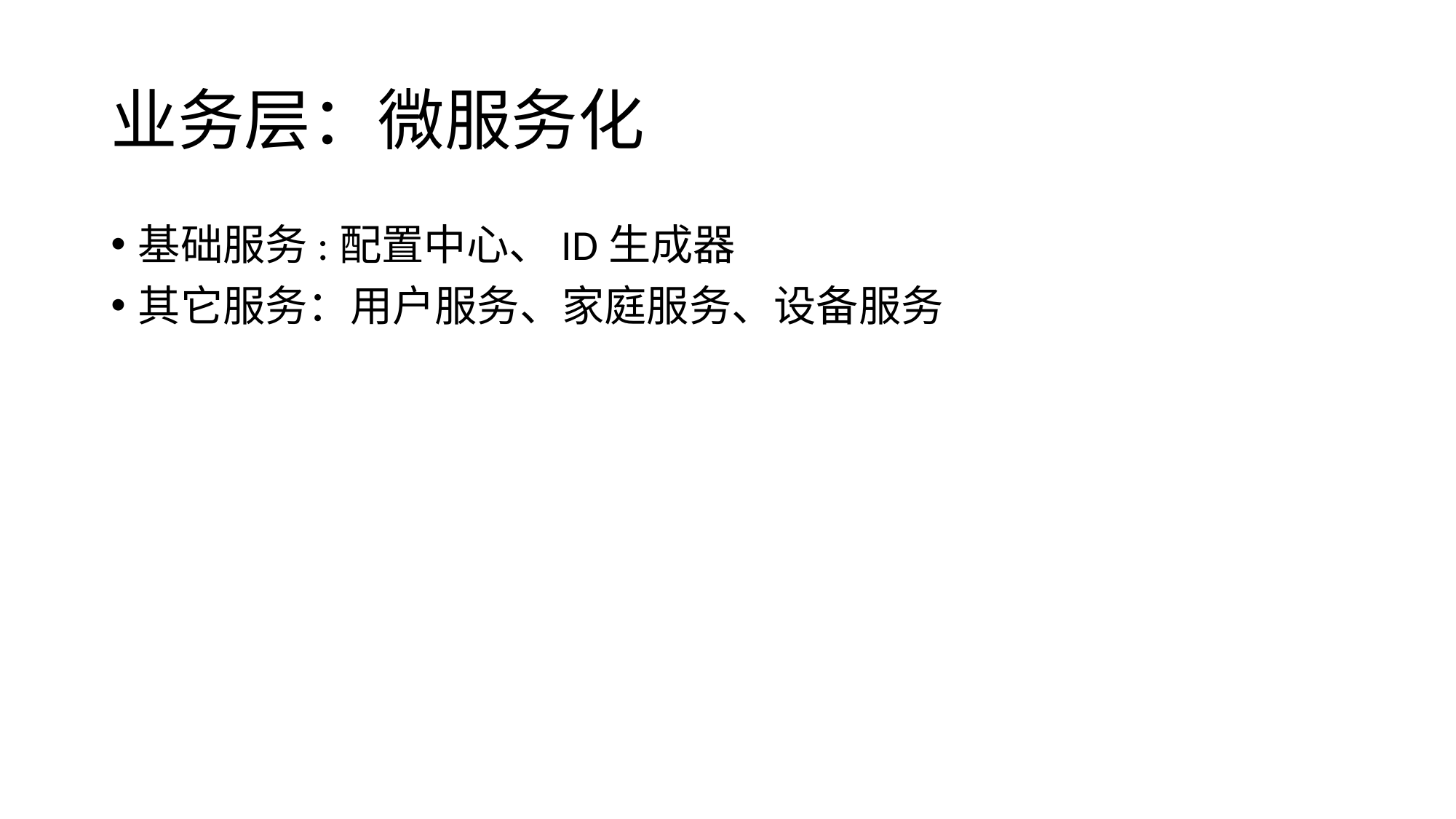

# 业务层：微服务化
基础服务:配置中心、ID生成器
其它服务：用户服务、家庭服务、设备服务